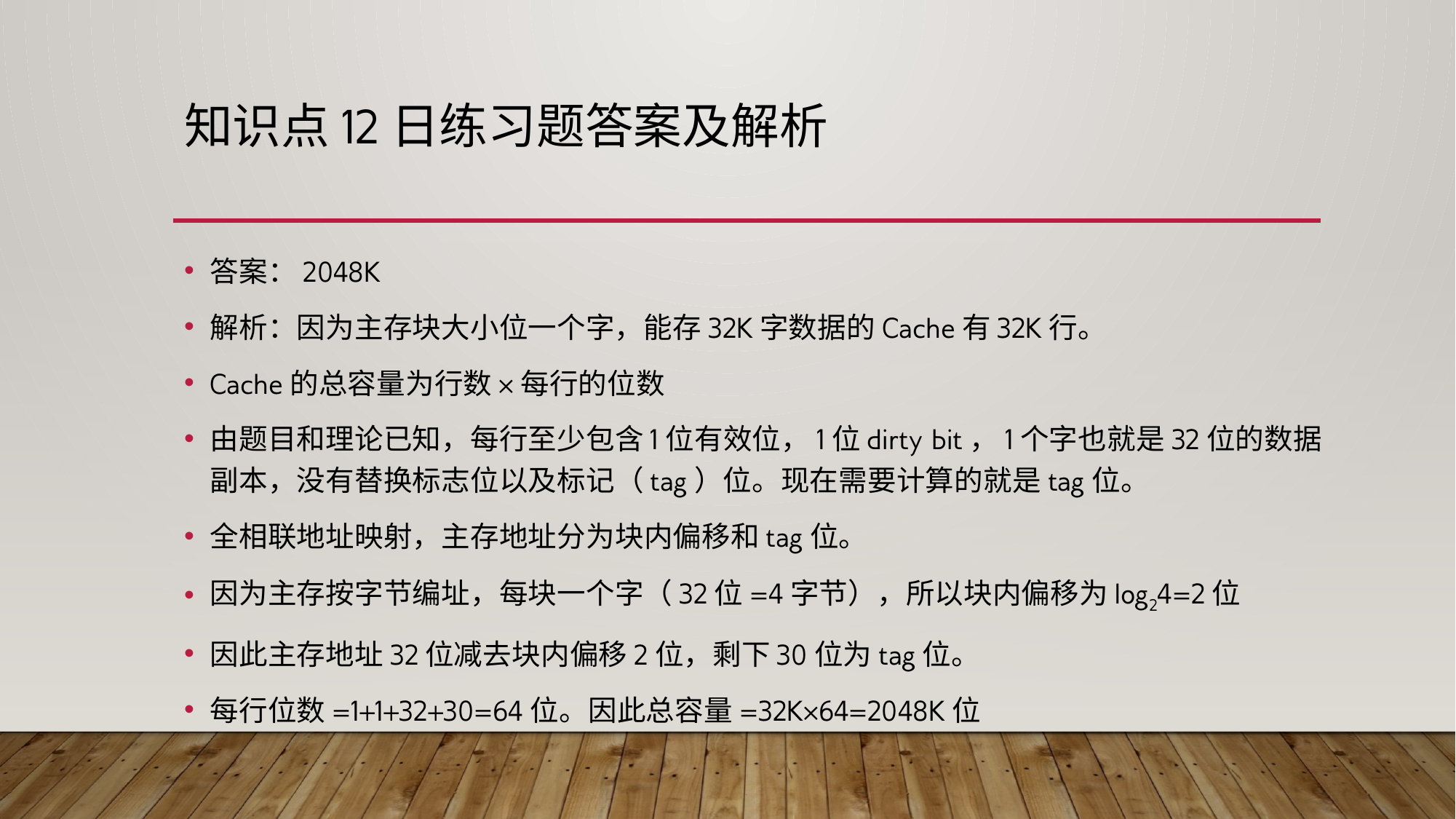

# 知识点12日练习题答案及解析
答案：2048K
解析：因为主存块大小位一个字，能存32K字数据的Cache有32K行。
Cache的总容量为行数×每行的位数
由题目和理论已知，每行至少包含1位有效位，1位dirty bit，1个字也就是32位的数据副本，没有替换标志位以及标记（tag）位。现在需要计算的就是tag位。
全相联地址映射，主存地址分为块内偏移和tag位。
因为主存按字节编址，每块一个字（32位=4字节），所以块内偏移为log24=2位
因此主存地址32位减去块内偏移2位，剩下30位为tag位。
每行位数=1+1+32+30=64位。因此总容量=32K×64=2048K位